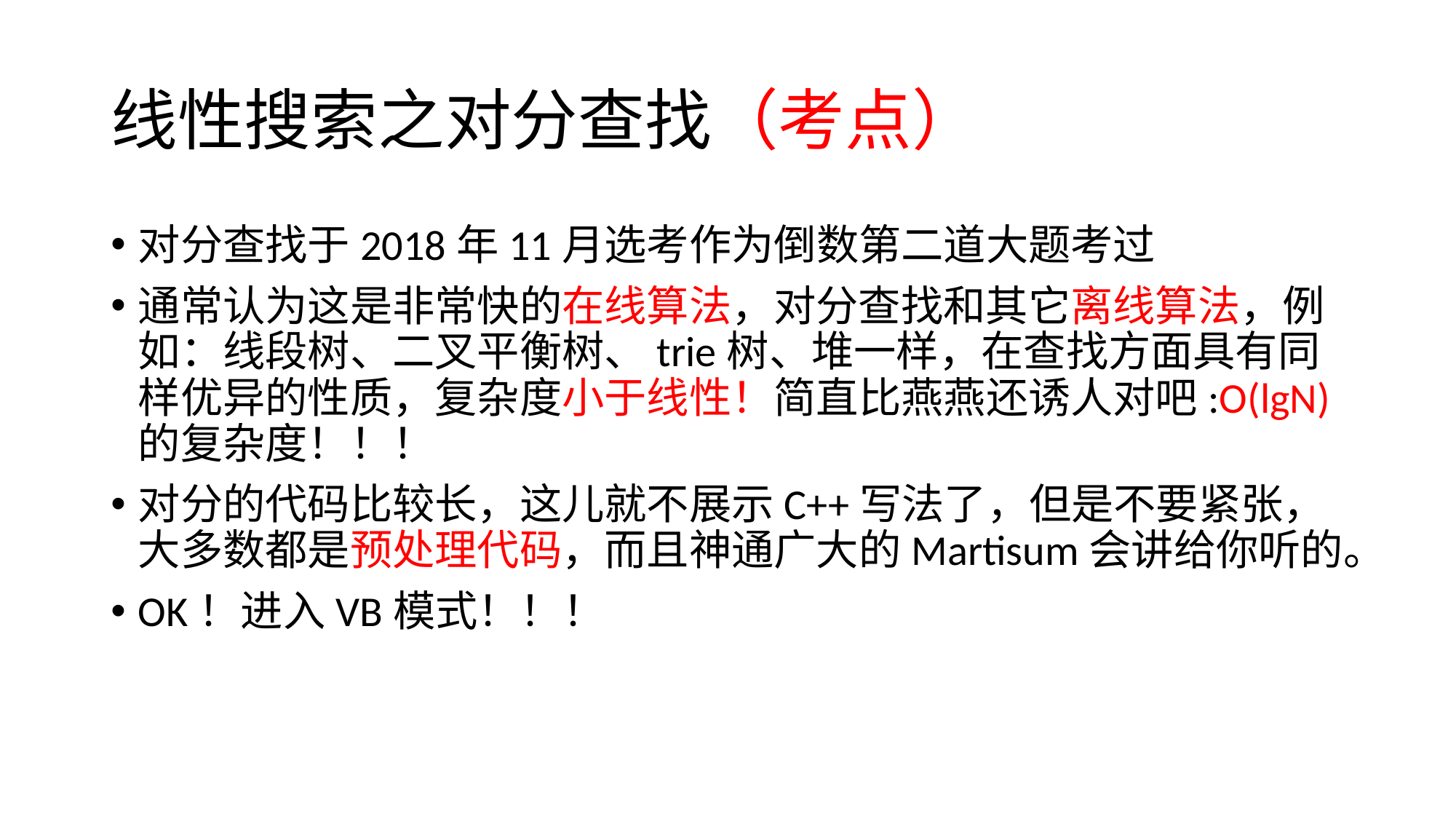

# 线性搜索之对分查找（考点）
对分查找于2018年11月选考作为倒数第二道大题考过
通常认为这是非常快的在线算法，对分查找和其它离线算法，例如：线段树、二叉平衡树、trie树、堆一样，在查找方面具有同样优异的性质，复杂度小于线性！简直比燕燕还诱人对吧:O(lgN)的复杂度！！！
对分的代码比较长，这儿就不展示C++写法了，但是不要紧张，大多数都是预处理代码，而且神通广大的Martisum会讲给你听的。
OK！进入VB模式！！！